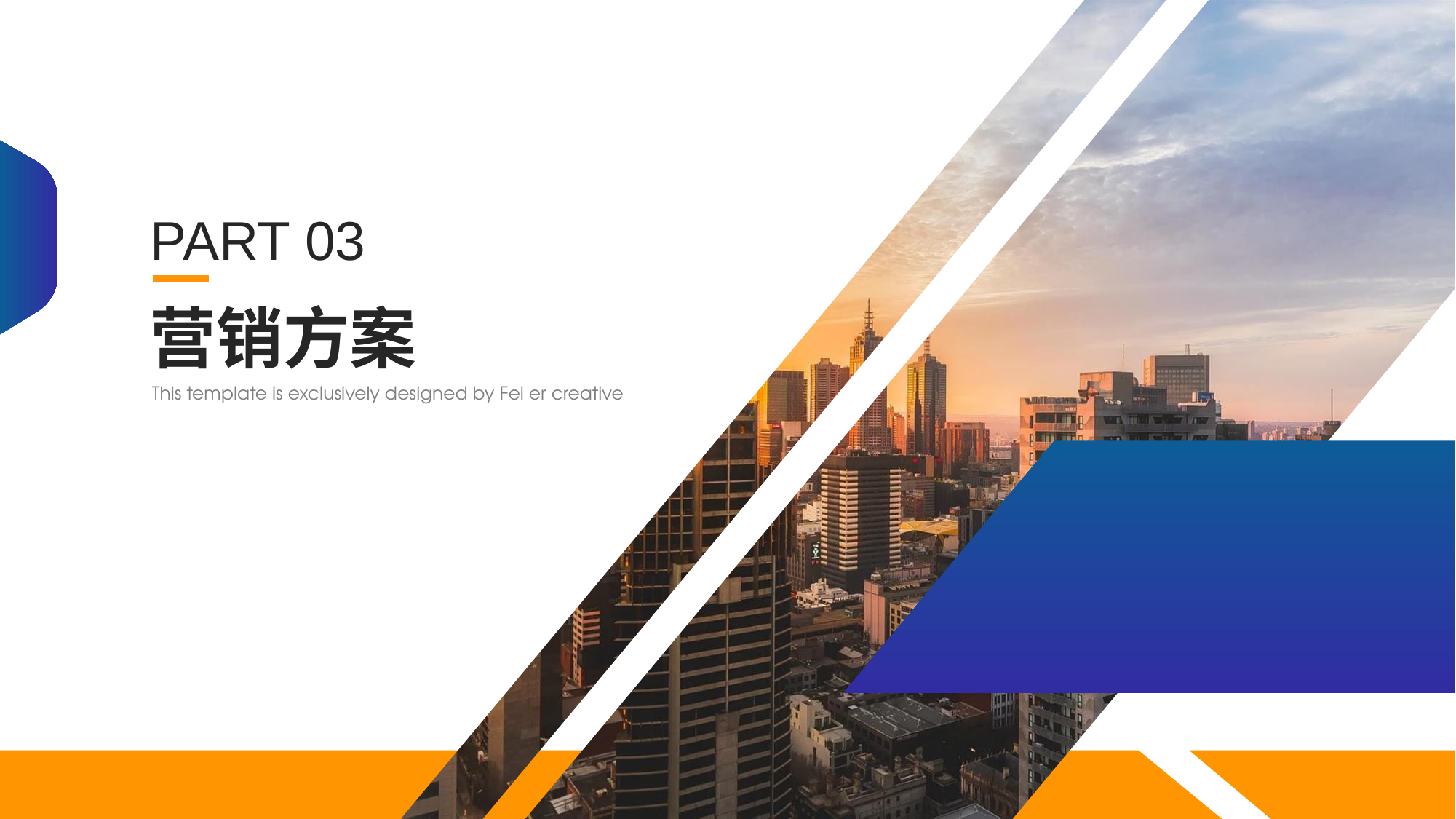

PART 03
营销方案
This template is exclusively designed by Fei er creative